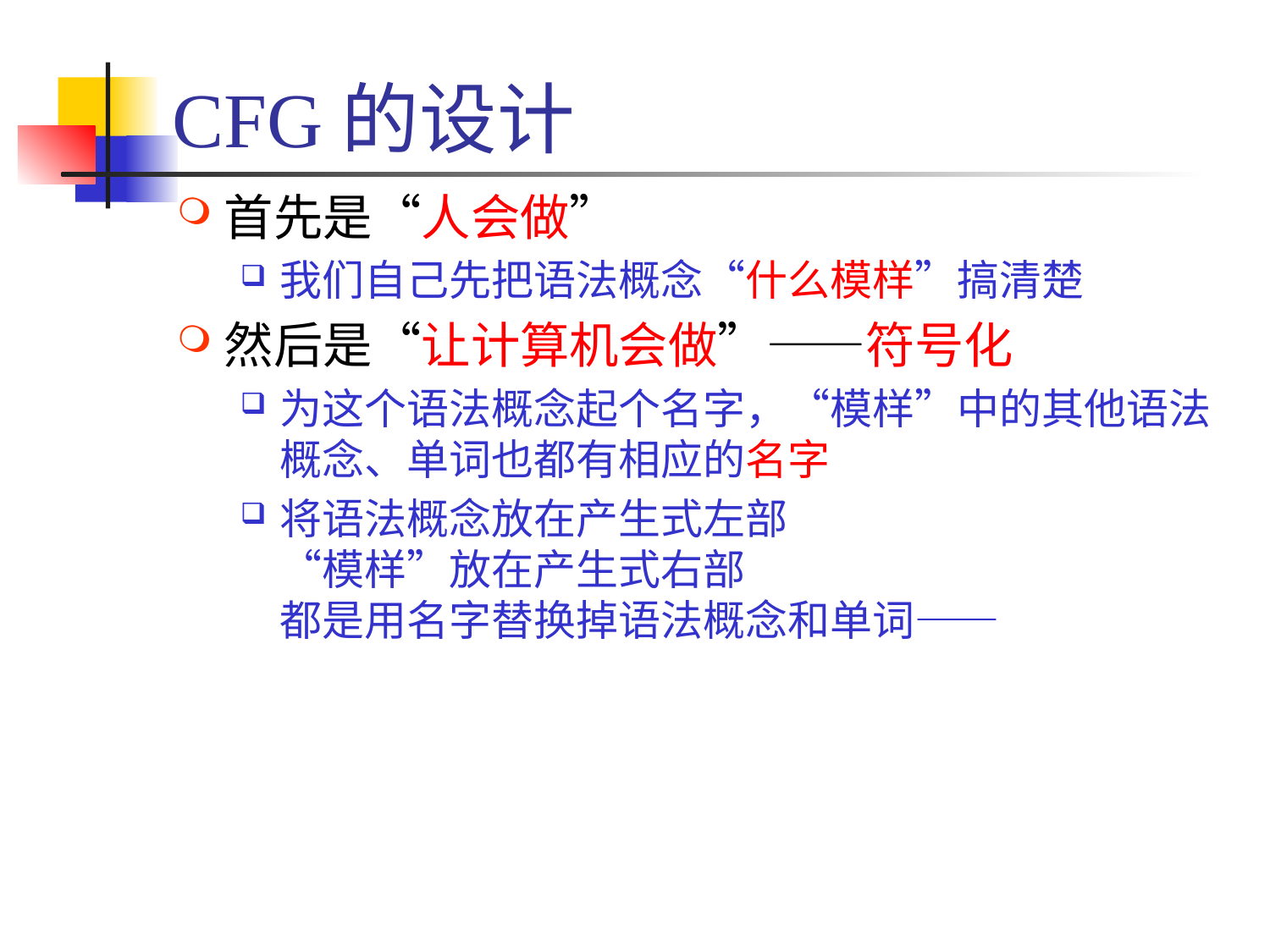

CFG的设计
首先是“人会做”
我们自己先把语法概念“什么模样”搞清楚
然后是“让计算机会做”——符号化
为这个语法概念起个名字，“模样”中的其他语法概念、单词也都有相应的名字
将语法概念放在产生式左部
“模样”放在产生式右部
都是用名字替换掉语法概念和单词——